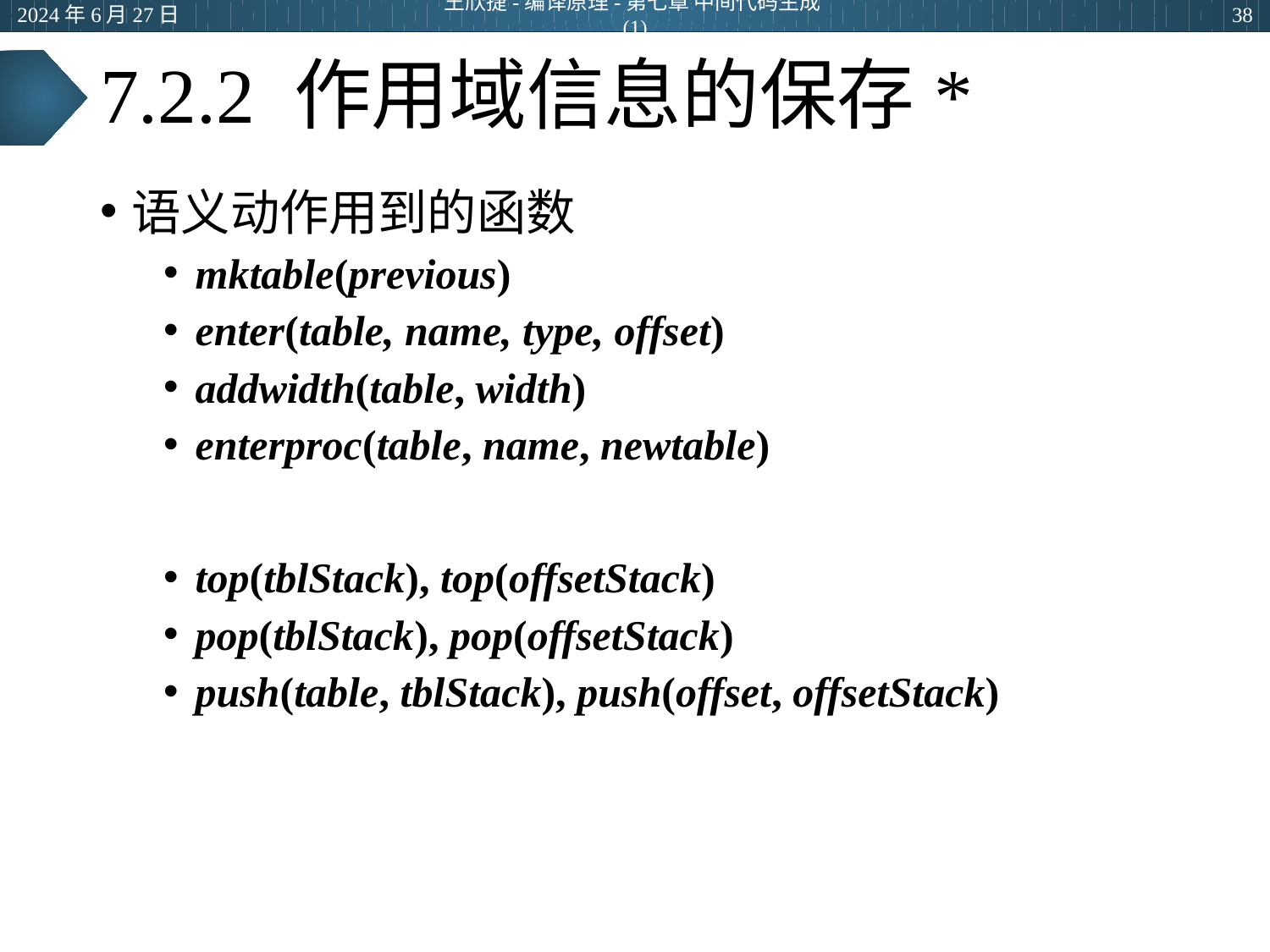

2024年6月27日
王欣捷-编译原理-第七章 中间代码生成(1)
38
# 7.2.2 作用域信息的保存*
语义动作用到的函数
mktable(previous)
enter(table, name, type, offset)
addwidth(table, width)
enterproc(table, name, newtable)

top(tblStack), top(offsetStack)
pop(tblStack), pop(offsetStack)
push(table, tblStack), push(offset, offsetStack)